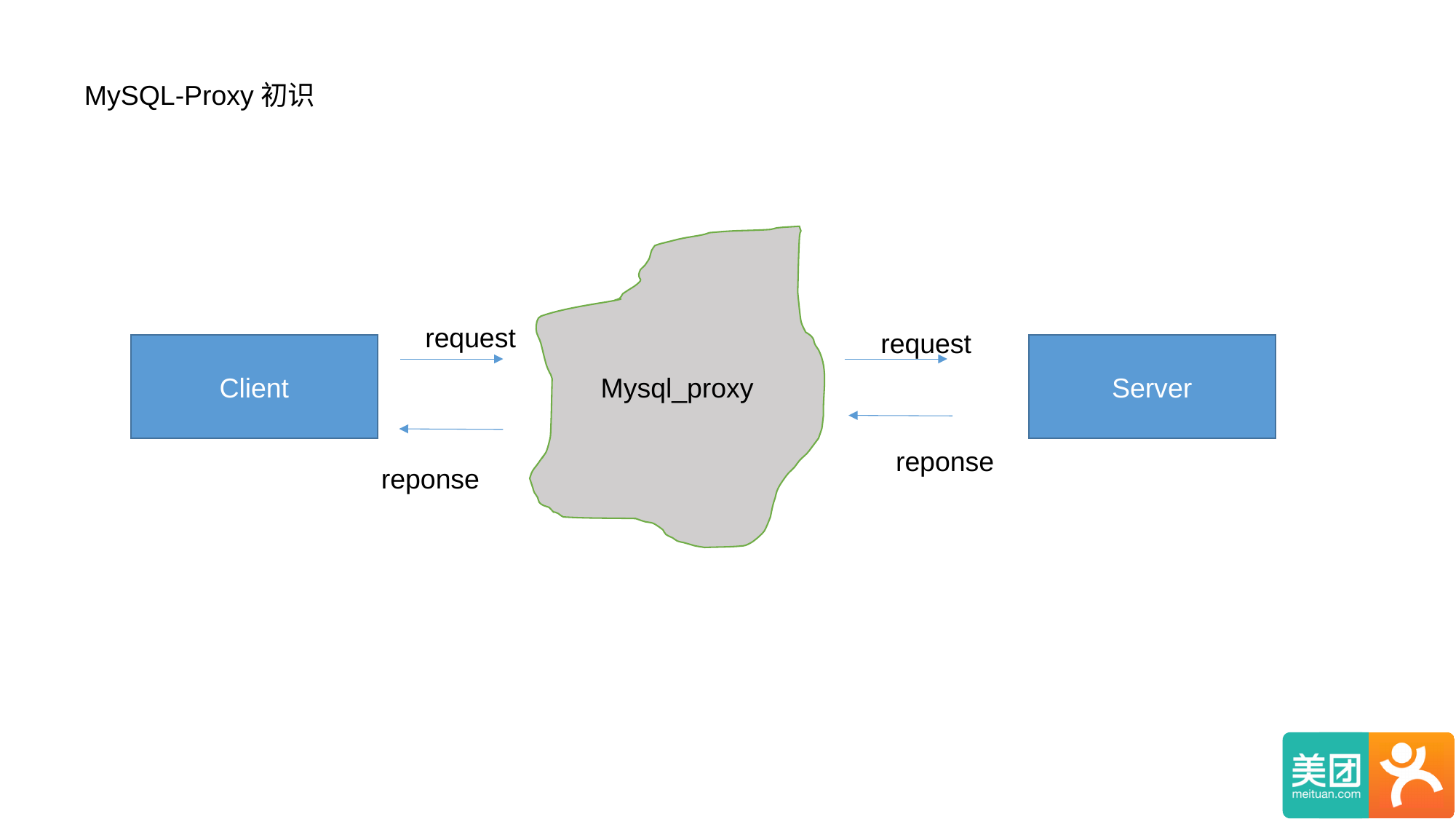

MySQL-Proxy初识

Mysql_proxy
request
request
Client
Server
reponse
reponse